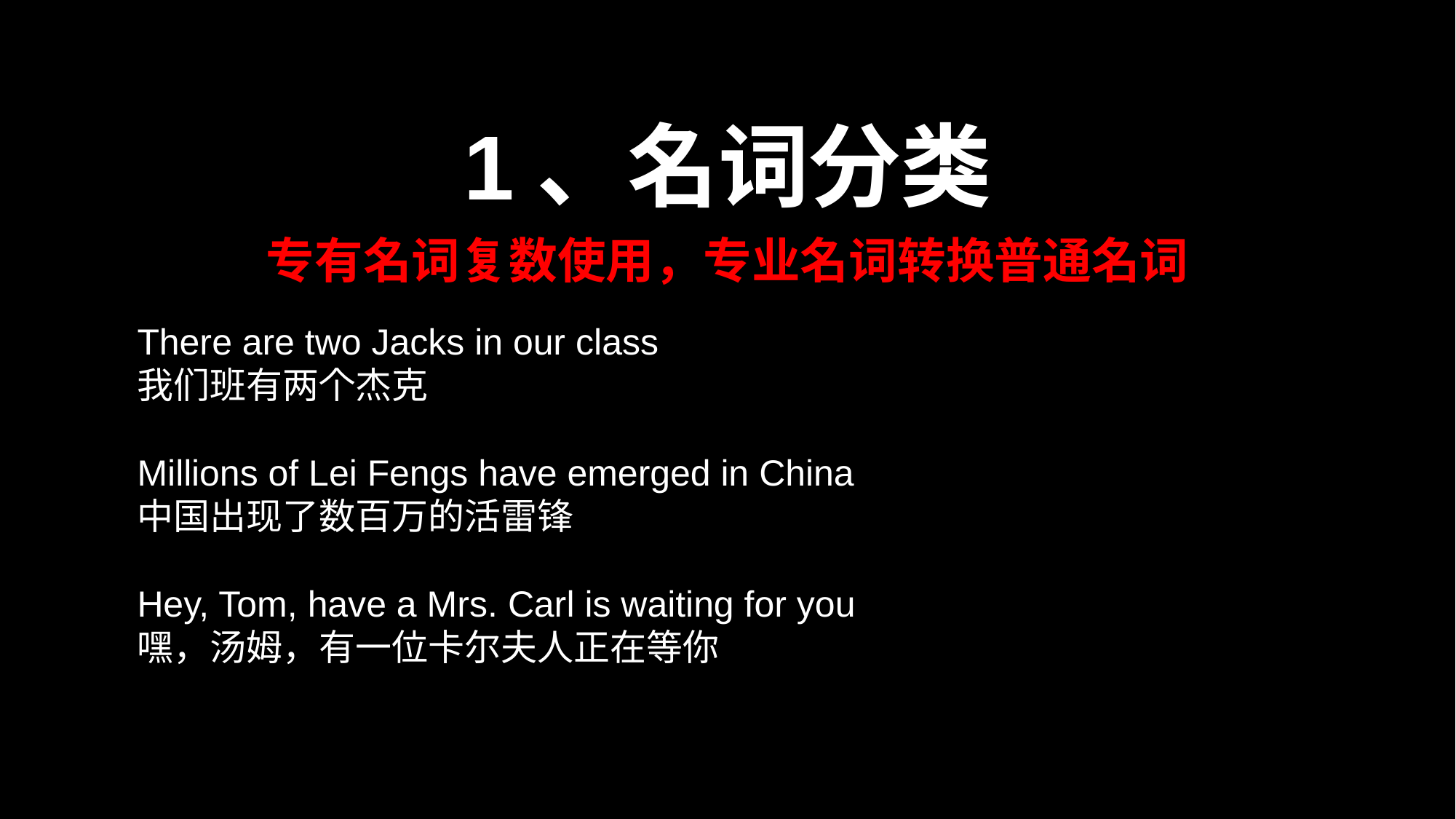

1、名词分类
专有名词复数使用，专业名词转换普通名词
There are two Jacks in our class
我们班有两个杰克

Millions of Lei Fengs have emerged in China
中国出现了数百万的活雷锋

Hey, Tom, have a Mrs. Carl is waiting for you
嘿，汤姆，有一位卡尔夫人正在等你